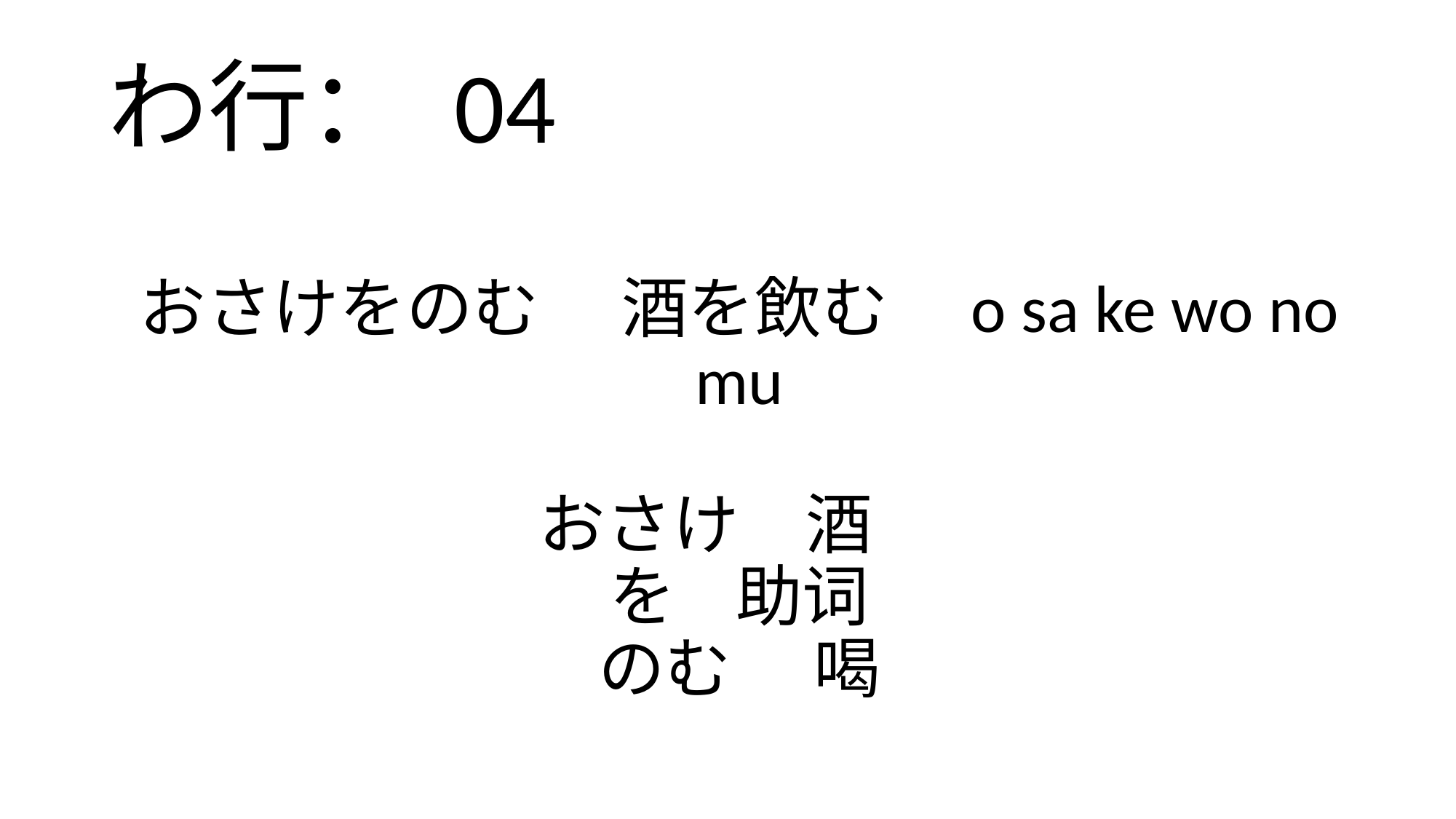

わ行： 04
# おさけをのむ 　酒を飲む　o sa ke wo no mu おさけ　酒　 を    助词 のむ　 喝